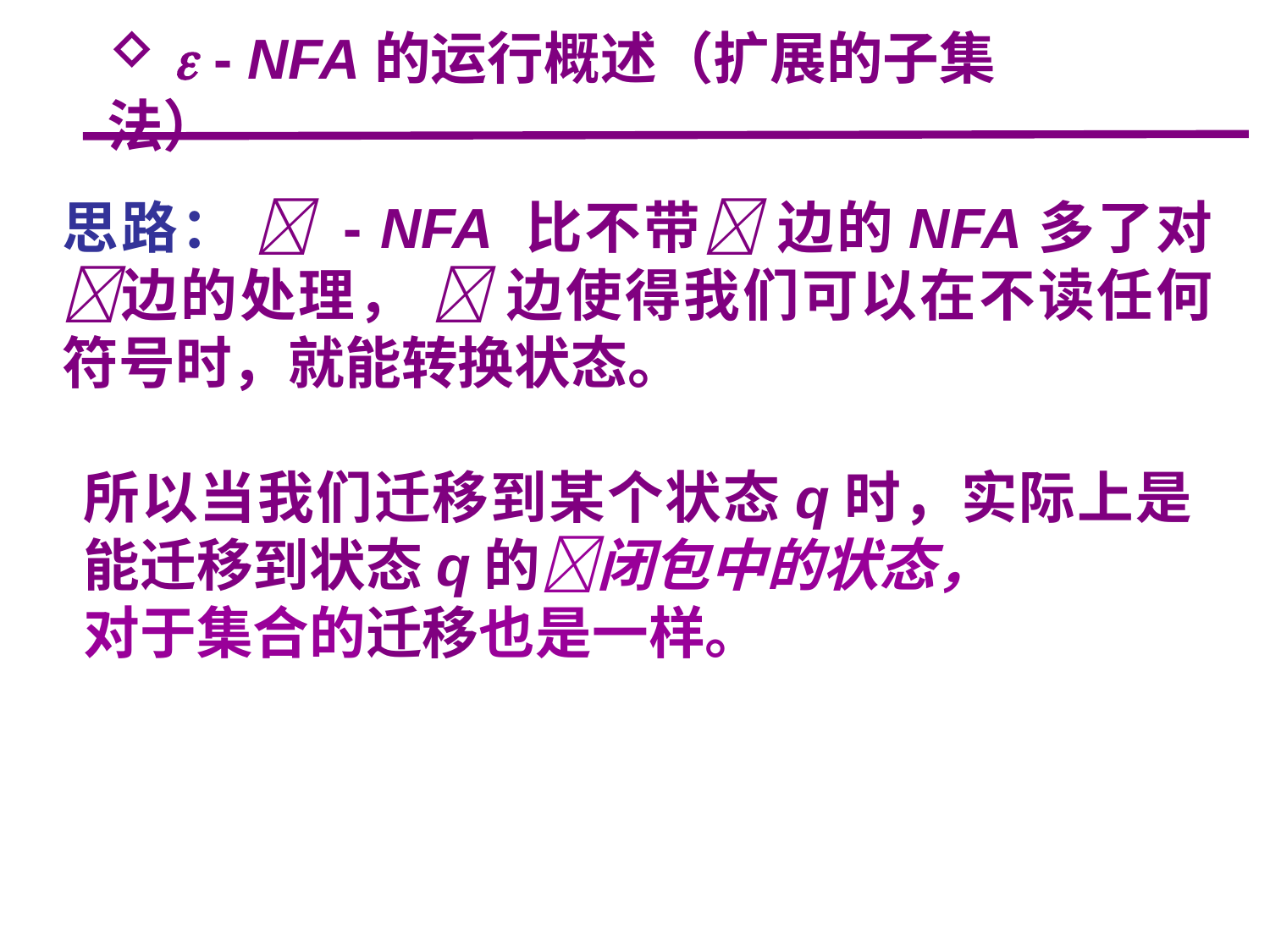

ε - NFA的运行概述（扩展的子集法）
思路： ε - NFA 比不带ε 边的NFA多了对ε边的处理， ε 边使得我们可以在不读任何符号时，就能转换状态。
所以当我们迁移到某个状态q时，实际上是能迁移到状态q的ε闭包中的状态，
对于集合的迁移也是一样。